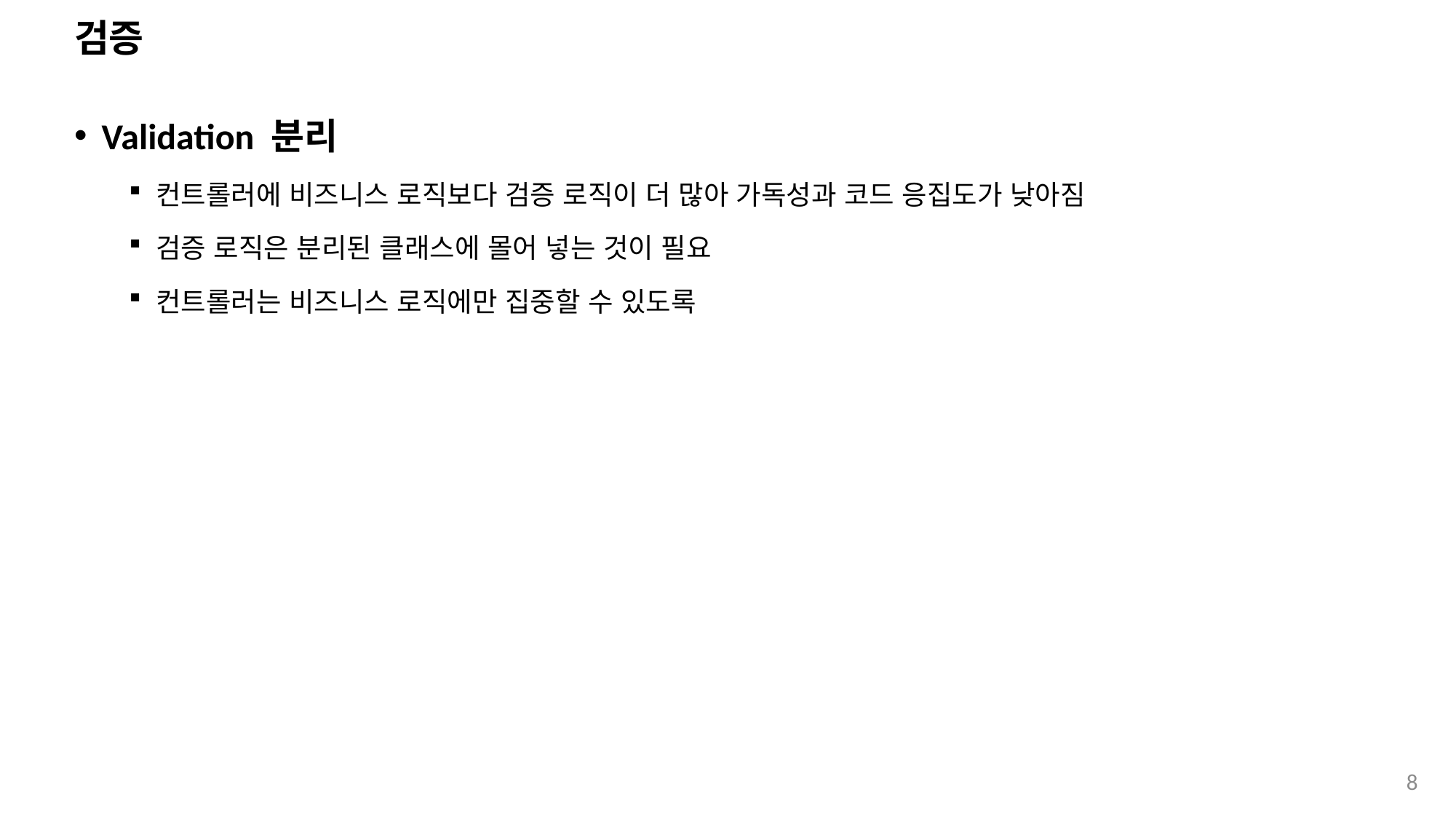

# 검증
Validation 분리
컨트롤러에 비즈니스 로직보다 검증 로직이 더 많아 가독성과 코드 응집도가 낮아짐
검증 로직은 분리된 클래스에 몰어 넣는 것이 필요
컨트롤러는 비즈니스 로직에만 집중할 수 있도록

8